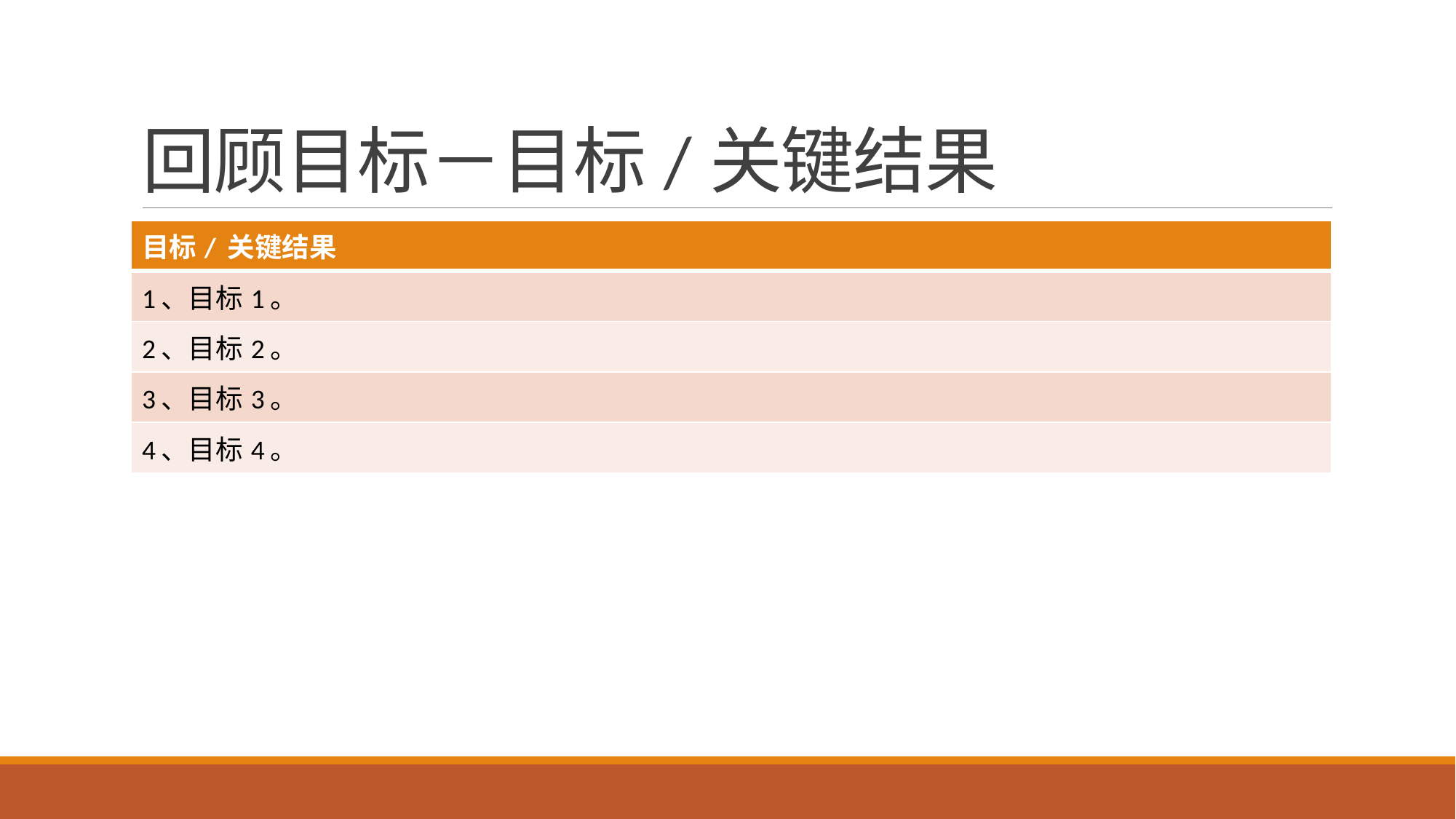

# 回顾目标－目标/关键结果
| 目标/ 关键结果 |
| --- |
| 1、目标1。 |
| 2、目标2。 |
| 3、目标3。 |
| 4、目标4。 |